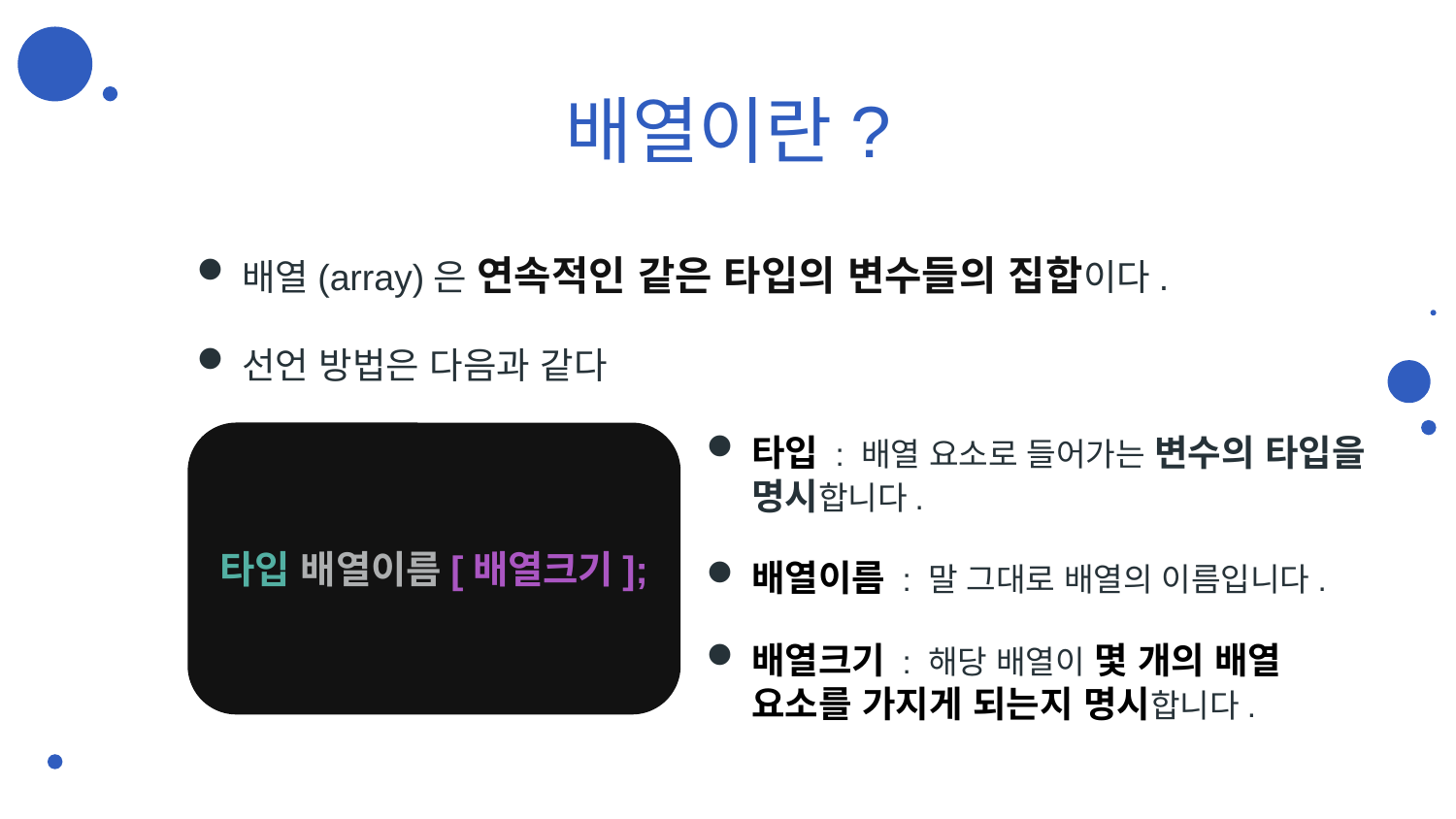

# 배열이란?
배열(array)은 연속적인 같은 타입의 변수들의 집합이다.

선언 방법은 다음과 같다

타입 : 배열 요소로 들어가는 변수의 타입을 명시합니다.

배열이름 : 말 그대로 배열의 이름입니다.

배열크기 : 해당 배열이 몇 개의 배열 요소를 가지게 되는지 명시합니다.

타입 배열이름[배열크기];